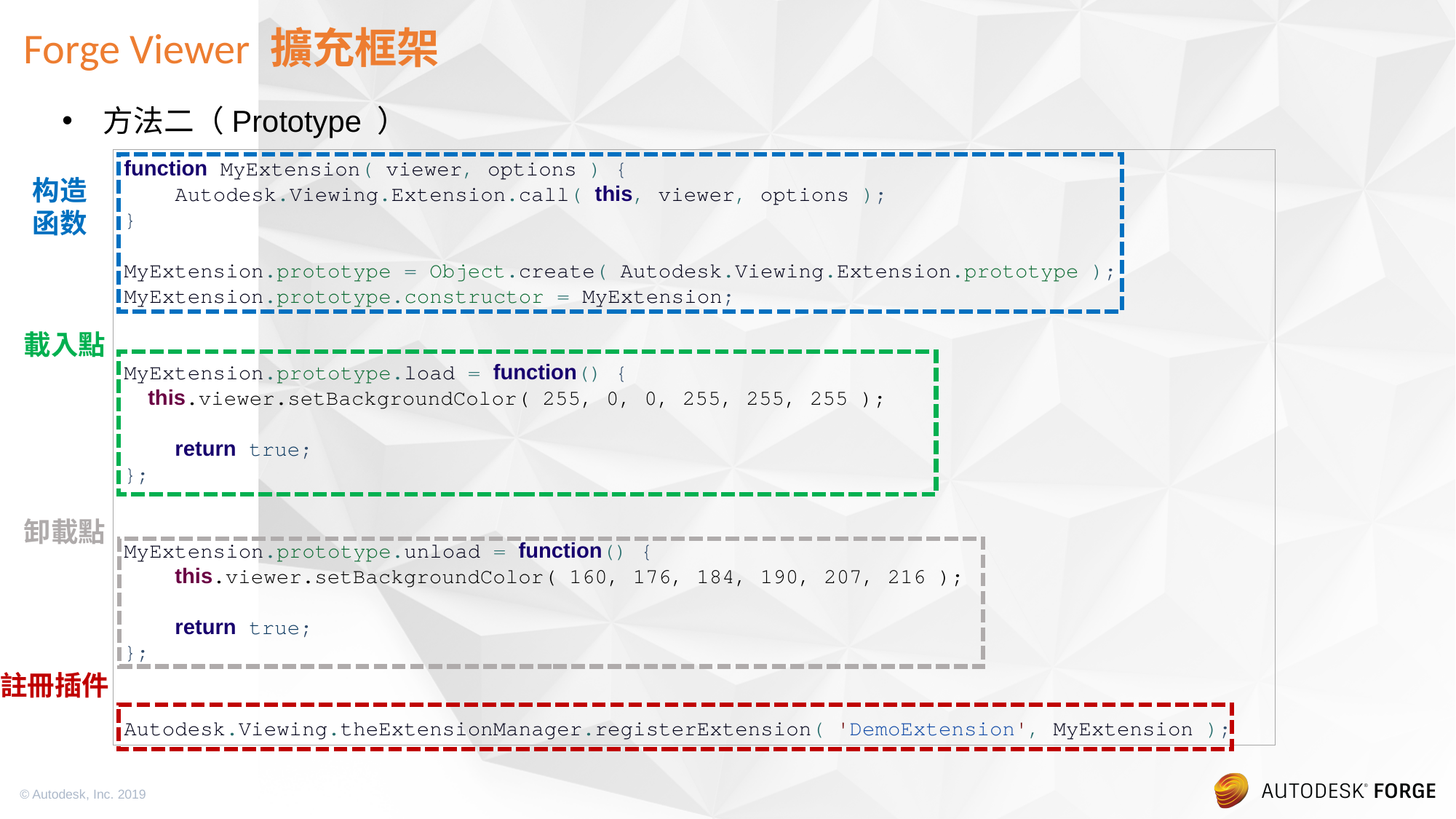

# Forge Viewer 擴充框架
方法二（Prototype ）
function MyExtension( viewer, options ) {
    Autodesk.Viewing.Extension.call( this, viewer, options );
}

MyExtension.prototype = Object.create( Autodesk.Viewing.Extension.prototype );
MyExtension.prototype.constructor = MyExtension;

MyExtension.prototype.load = function() {
    this.viewer.setBackgroundColor( 255, 0, 0, 255, 255, 255 );

    return true;
};

MyExtension.prototype.unload = function() {
    this.viewer.setBackgroundColor( 160, 176, 184, 190, 207, 216 );

    return true;
};

Autodesk.Viewing.theExtensionManager.registerExtension( 'DemoExtension', MyExtension );

构造
函数
載入點

卸載點

註冊插件